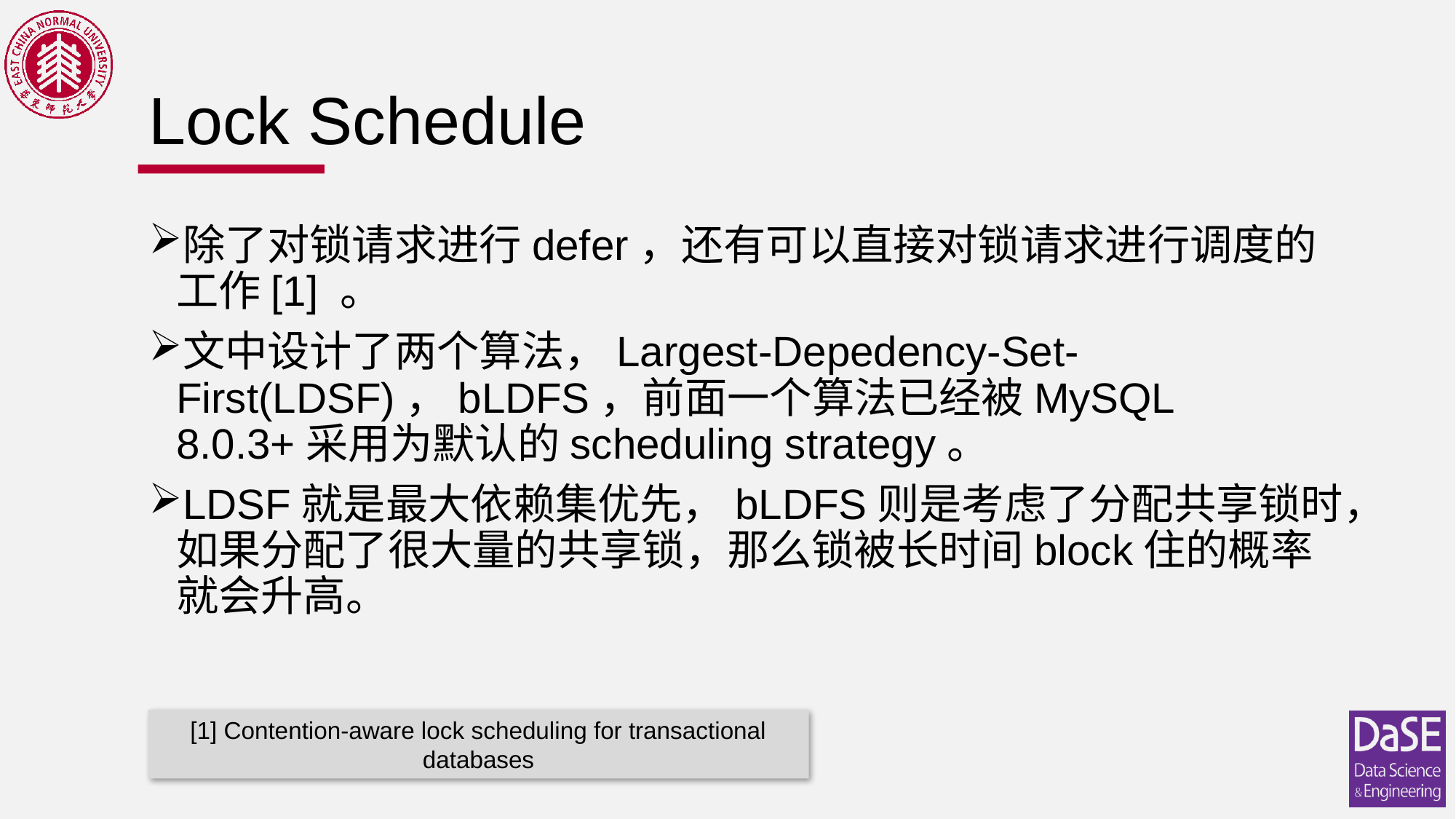

# Lock Schedule
除了对锁请求进行defer，还有可以直接对锁请求进行调度的工作[1] 。
文中设计了两个算法，Largest-Depedency-Set-First(LDSF)，bLDFS，前面一个算法已经被MySQL 8.0.3+采用为默认的scheduling strategy。
LDSF就是最大依赖集优先，bLDFS则是考虑了分配共享锁时，如果分配了很大量的共享锁，那么锁被长时间block住的概率就会升高。
[1] Contention-aware lock scheduling for transactional databases